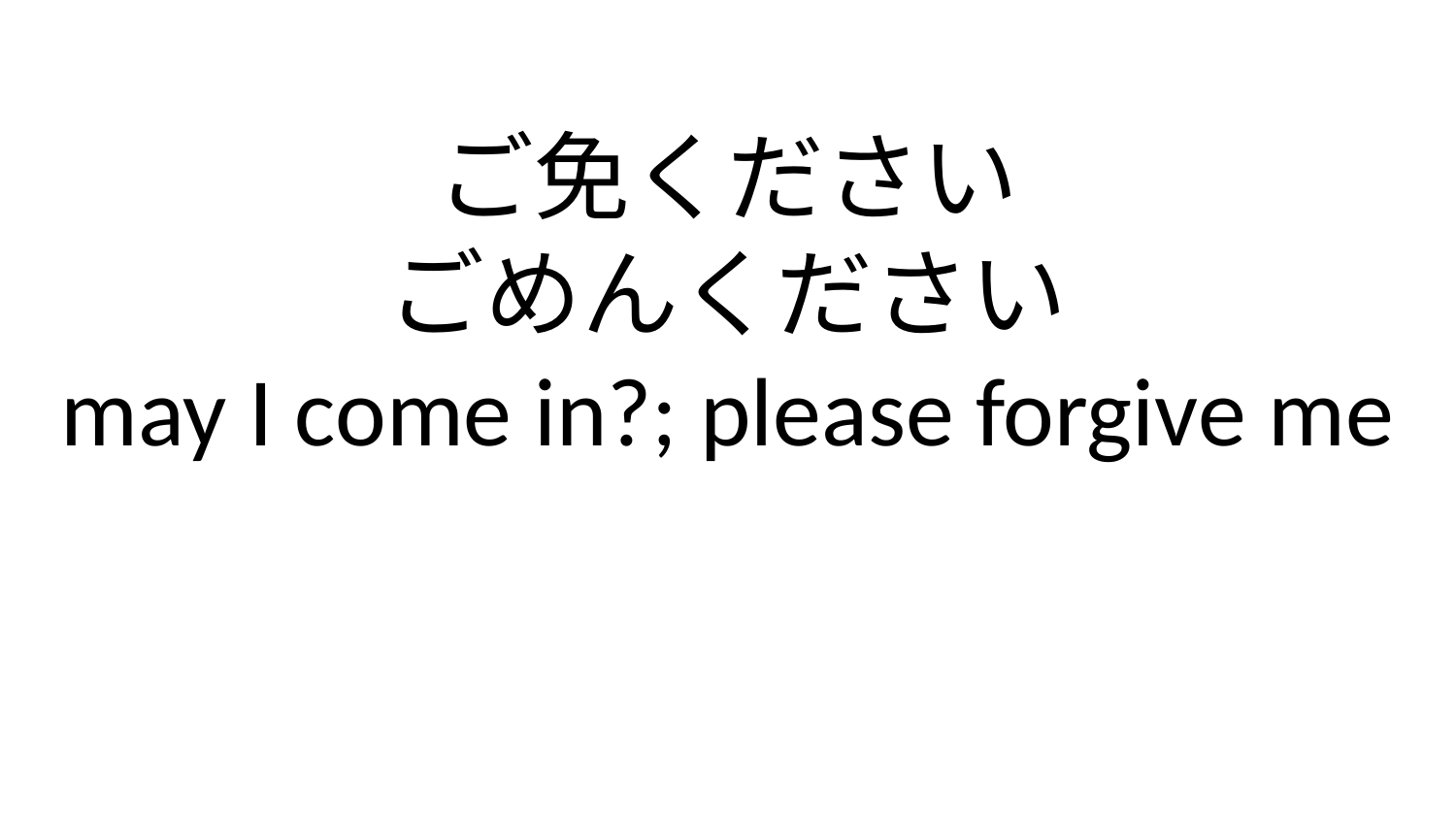

ご免ください
ごめんください
may I come in?; please forgive me